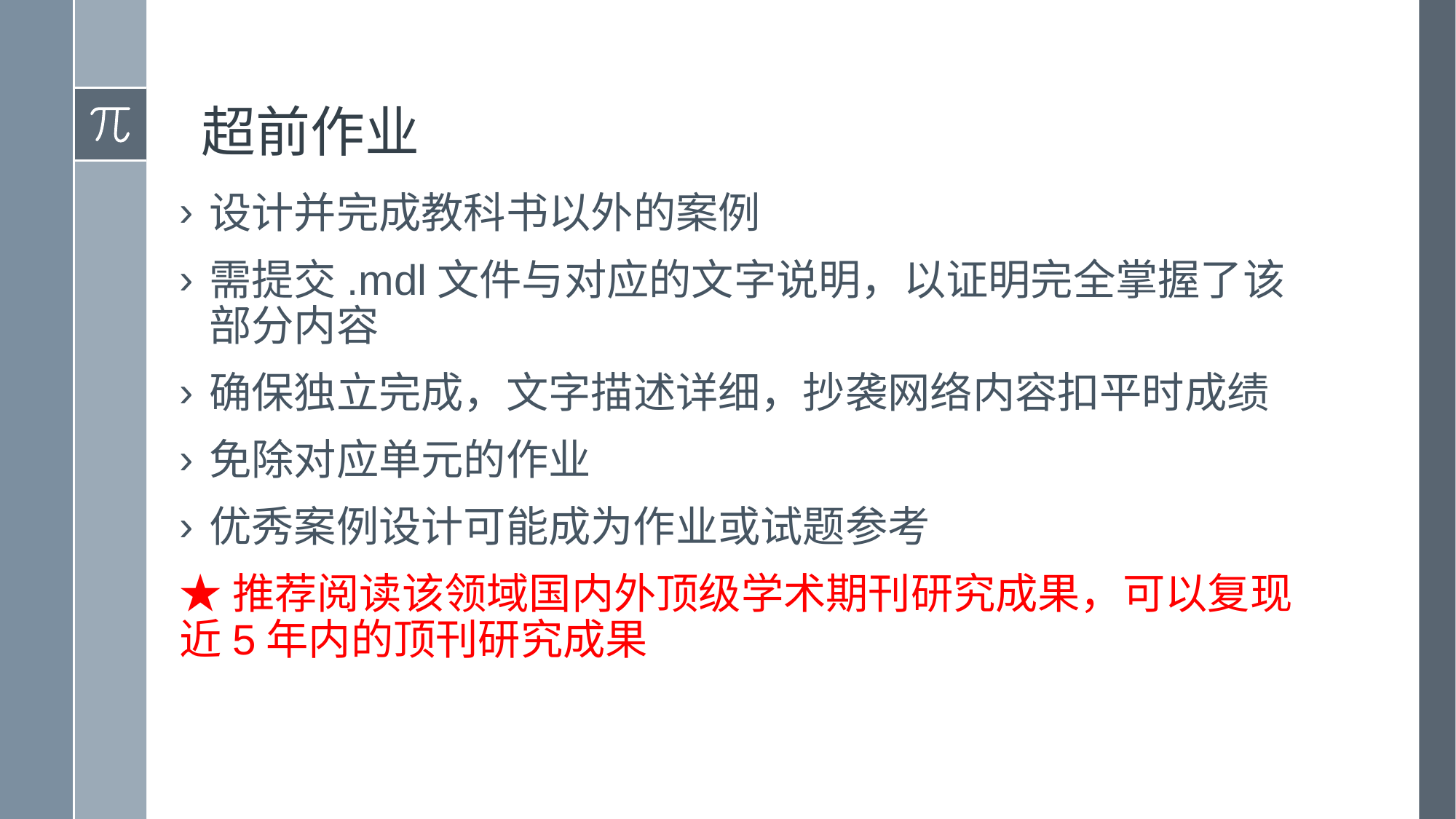

# 超前作业
设计并完成教科书以外的案例
需提交.mdl文件与对应的文字说明，以证明完全掌握了该部分内容
确保独立完成，文字描述详细，抄袭网络内容扣平时成绩
免除对应单元的作业
优秀案例设计可能成为作业或试题参考
★推荐阅读该领域国内外顶级学术期刊研究成果，可以复现近5年内的顶刊研究成果